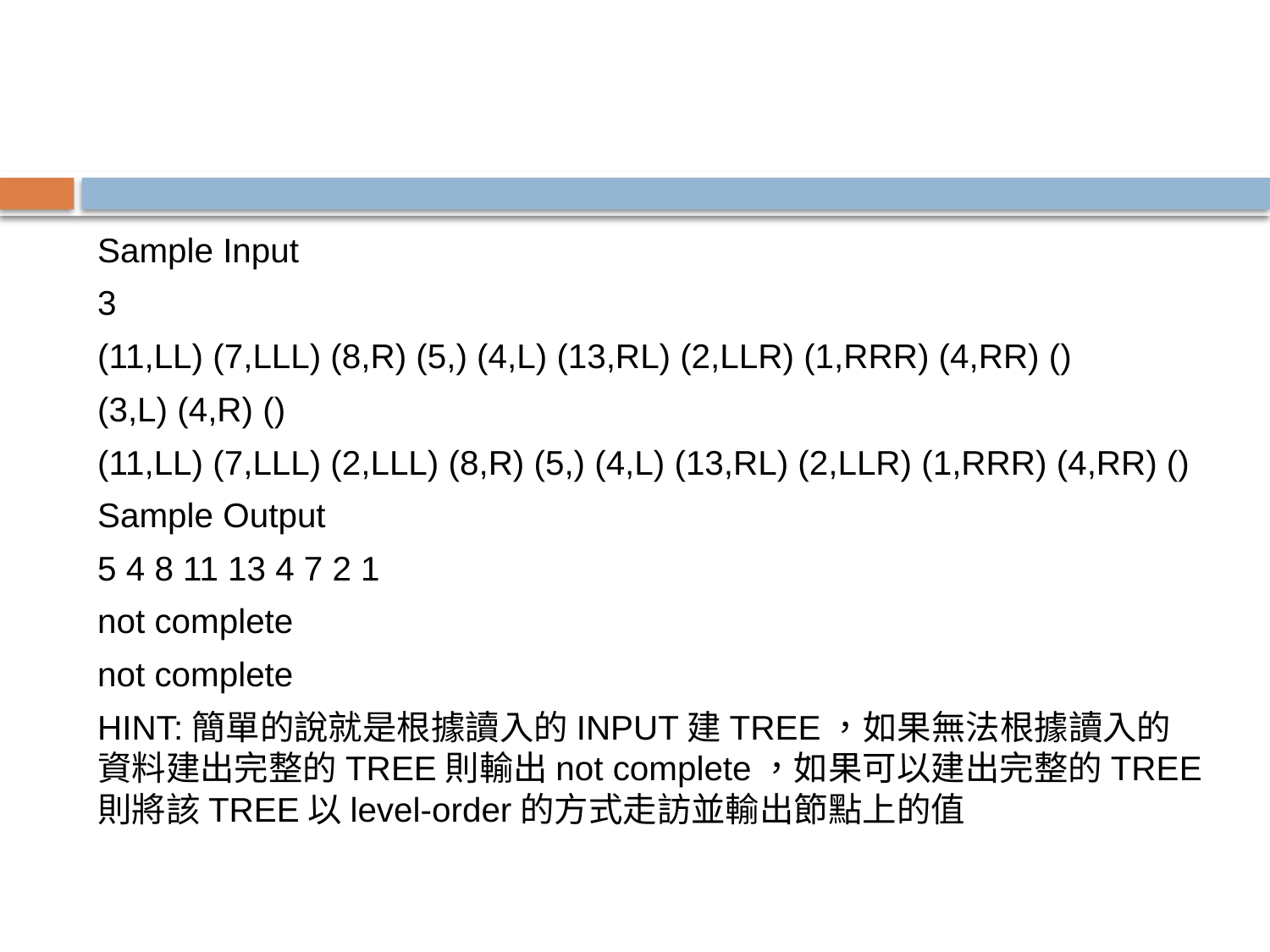

#
Sample Input
3
(11,LL) (7,LLL) (8,R) (5,) (4,L) (13,RL) (2,LLR) (1,RRR) (4,RR) ()
(3,L) (4,R) ()
(11,LL) (7,LLL) (2,LLL) (8,R) (5,) (4,L) (13,RL) (2,LLR) (1,RRR) (4,RR) ()
Sample Output
5 4 8 11 13 4 7 2 1
not complete
not complete
HINT:簡單的說就是根據讀入的INPUT建TREE，如果無法根據讀入的資料建出完整的TREE則輸出not complete，如果可以建出完整的TREE則將該TREE以level-order的方式走訪並輸出節點上的值